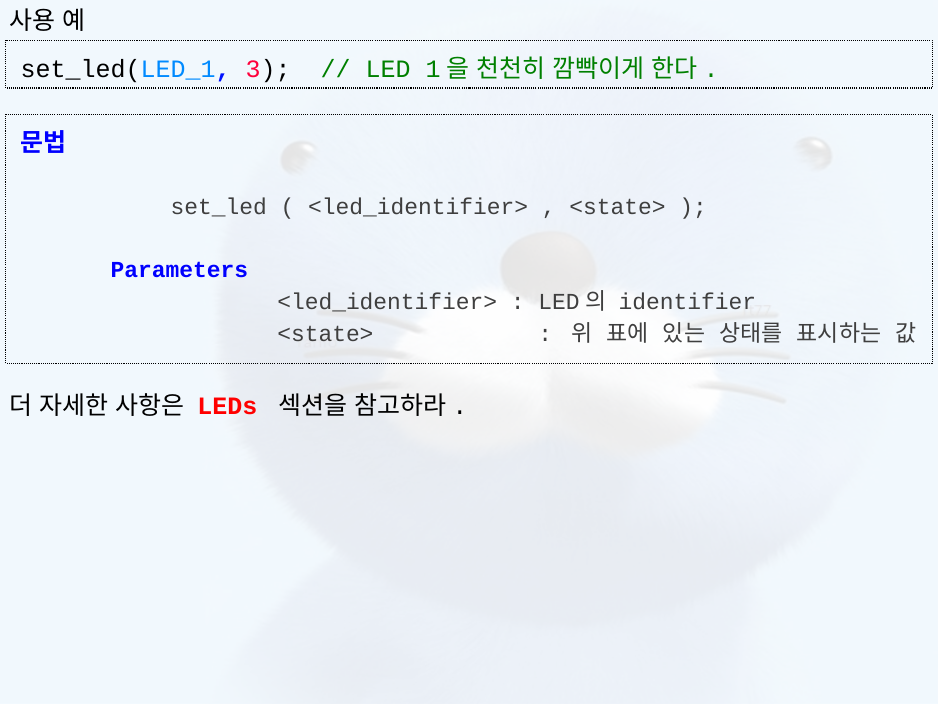

사용 예

더 자세한 사항은 LEDs 섹션을 참고하라.

set_led(LED_1, 3);  // LED 1을 천천히 깜빡이게 한다.
문법

	set_led ( <led_identifier> , <state> );

Parameters
<led_identifier> : LED의 identifier
<state>            : 위 표에 있는 상태를 표시하는 값